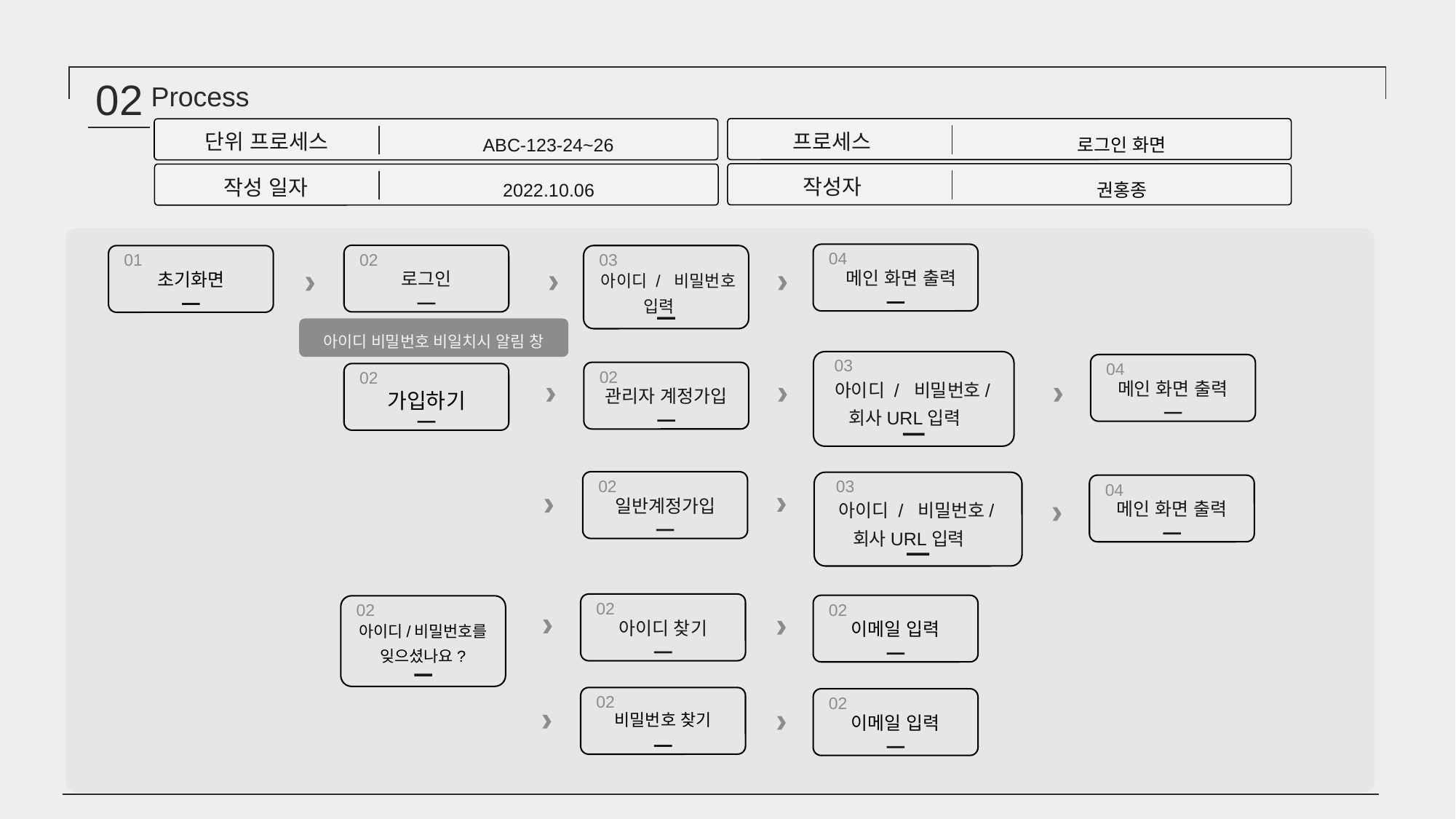

02

Process

프로세스
로그인 화면

단위 프로세스
ABC-123-24~26

작성자
권홍종

작성 일자
2022.10.06

04

메인 화면 출력

02

로그인

03

    아이디 /  비밀번호 입력

01

초기화면

아이디 비밀번호 비일치시 알림 창
03

    아이디 /  비밀번호/  회사URL입력

04

메인 화면 출력

02

관리자 계정가입

02

가입하기

03

    아이디 /  비밀번호/  회사URL입력

02

일반계정가입

04

메인 화면 출력

02

아이디 찾기

02

아이디/비밀번호를 잊으셨나요?

02

이메일 입력

02

비밀번호 찾기

02

이메일 입력